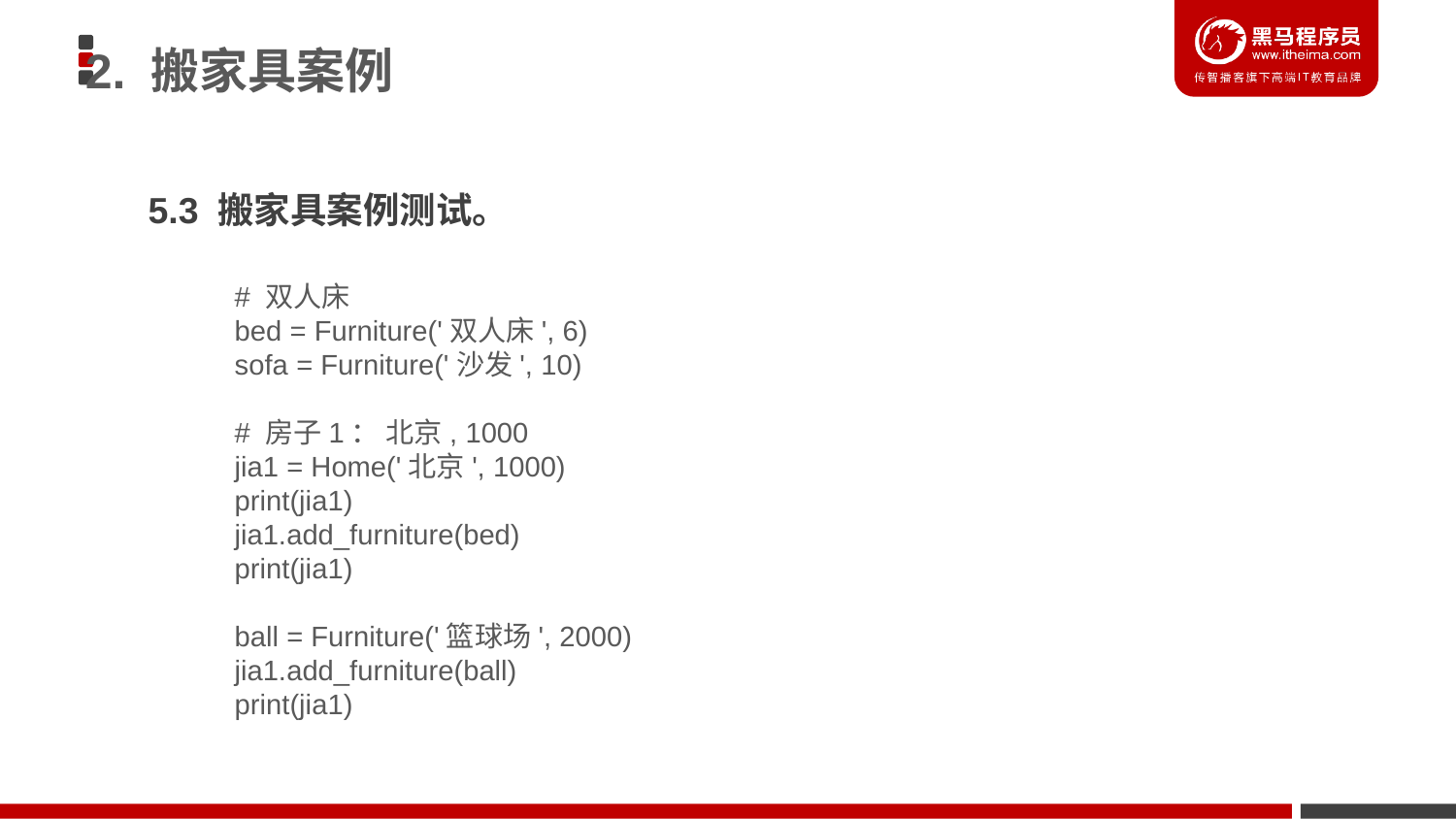

2. 搬家具案例
5.3 搬家具案例测试。
# 双人床
bed = Furniture('双人床', 6)
sofa = Furniture('沙发', 10)

# 房子1： 北京, 1000
jia1 = Home('北京', 1000)
print(jia1)
jia1.add_furniture(bed)
print(jia1)

ball = Furniture('篮球场', 2000)
jia1.add_furniture(ball)
print(jia1)